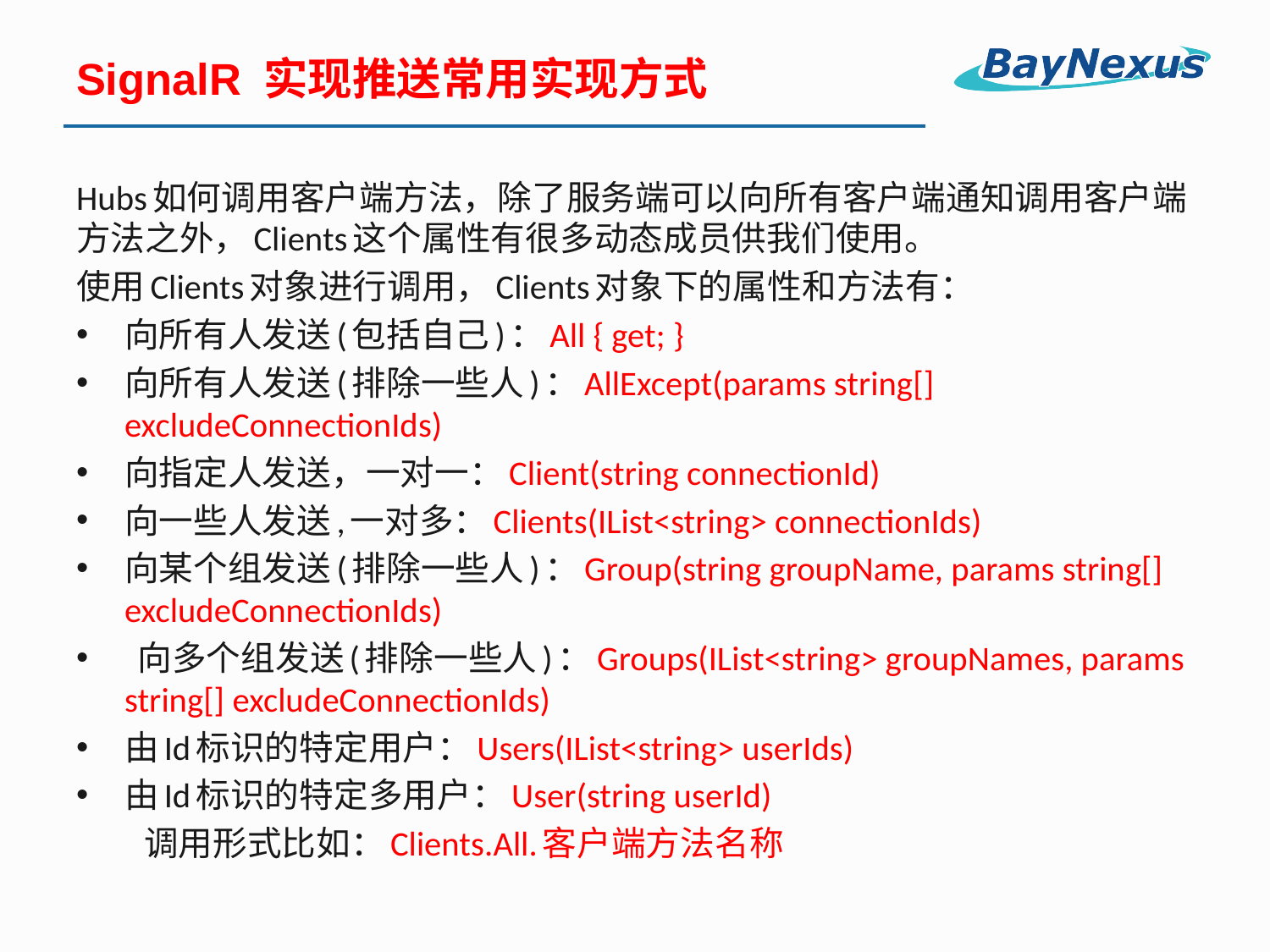

# SignalR 实现推送常用实现方式

Hubs如何调用客户端方法，除了服务端可以向所有客户端通知调用客户端方法之外，Clients这个属性有很多动态成员供我们使用。
使用Clients对象进行调用，Clients对象下的属性和方法有：
向所有人发送(包括自己)：All { get; }
向所有人发送(排除一些人)：AllExcept(params string[] excludeConnectionIds)
向指定人发送，一对一：Client(string connectionId)
向一些人发送,一对多：Clients(IList<string> connectionIds)
向某个组发送(排除一些人)：Group(string groupName, params string[] excludeConnectionIds)
 向多个组发送(排除一些人)：Groups(IList<string> groupNames, params string[] excludeConnectionIds)
由Id标识的特定用户：Users(IList<string> userIds)
由Id标识的特定多用户：User(string userId)
        调用形式比如：Clients.All.客户端方法名称